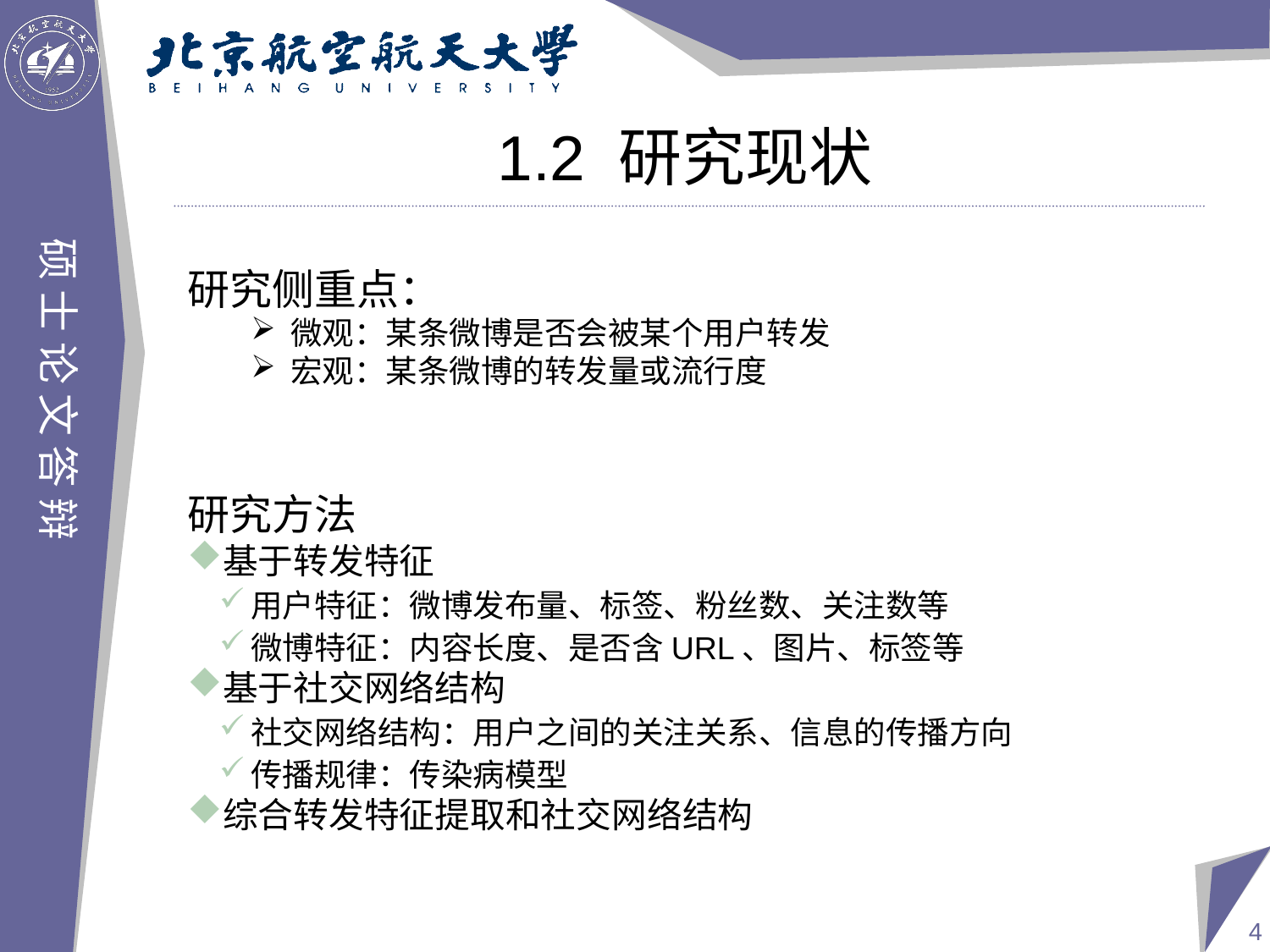

# 1.2 研究现状
研究侧重点：
微观：某条微博是否会被某个用户转发
宏观：某条微博的转发量或流行度
研究方法
基于转发特征
用户特征：微博发布量、标签、粉丝数、关注数等
微博特征：内容长度、是否含URL、图片、标签等
基于社交网络结构
社交网络结构：用户之间的关注关系、信息的传播方向
传播规律：传染病模型
综合转发特征提取和社交网络结构

4